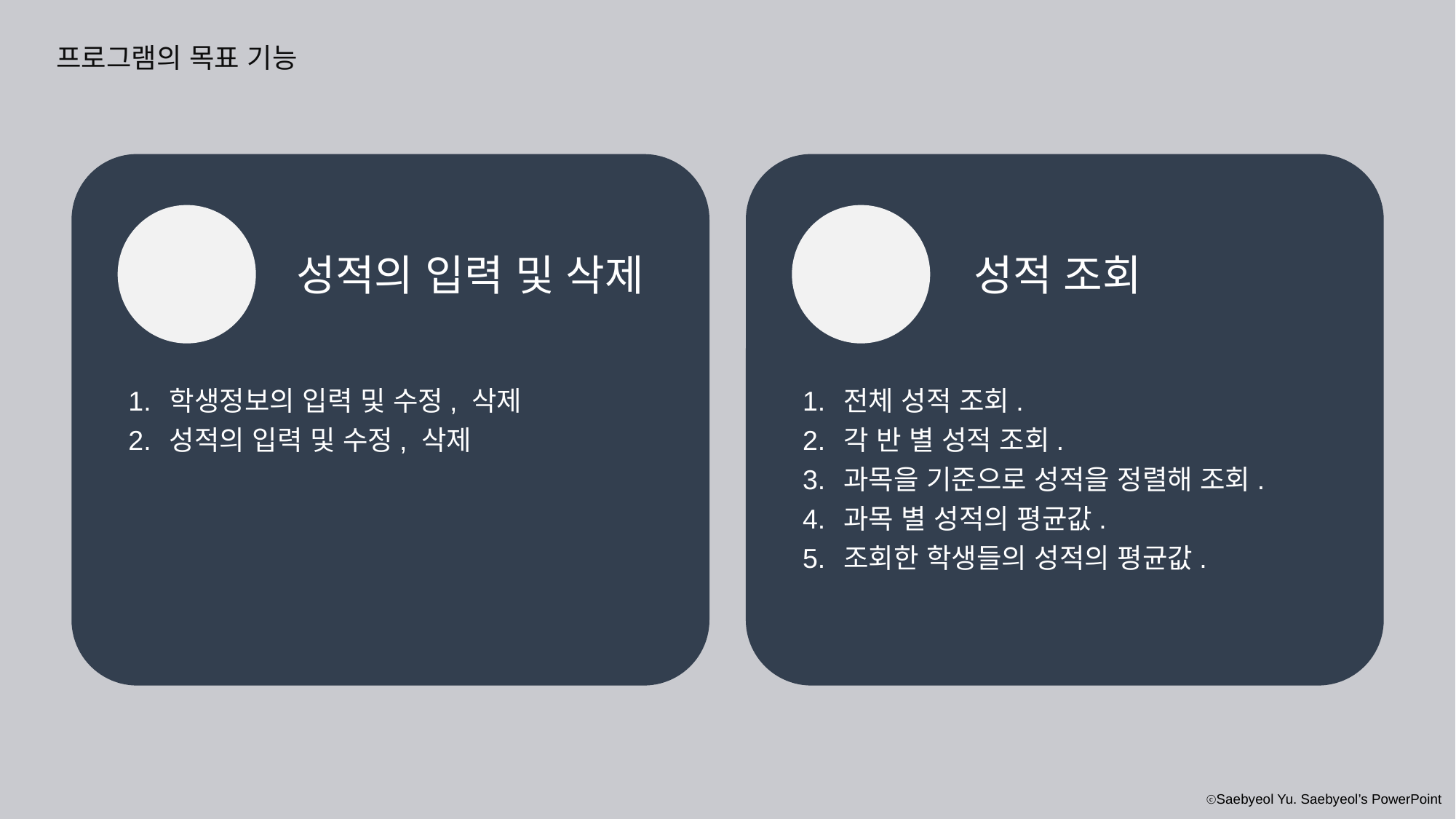

프로그램의 목표 기능

성적의 입력 및 삭제
학생정보의 입력 및 수정, 삭제
성적의 입력 및 수정, 삭제

성적 조회
전체 성적 조회.
각 반 별 성적 조회.
과목을 기준으로 성적을 정렬해 조회.
과목 별 성적의 평균값.
조회한 학생들의 성적의 평균값.